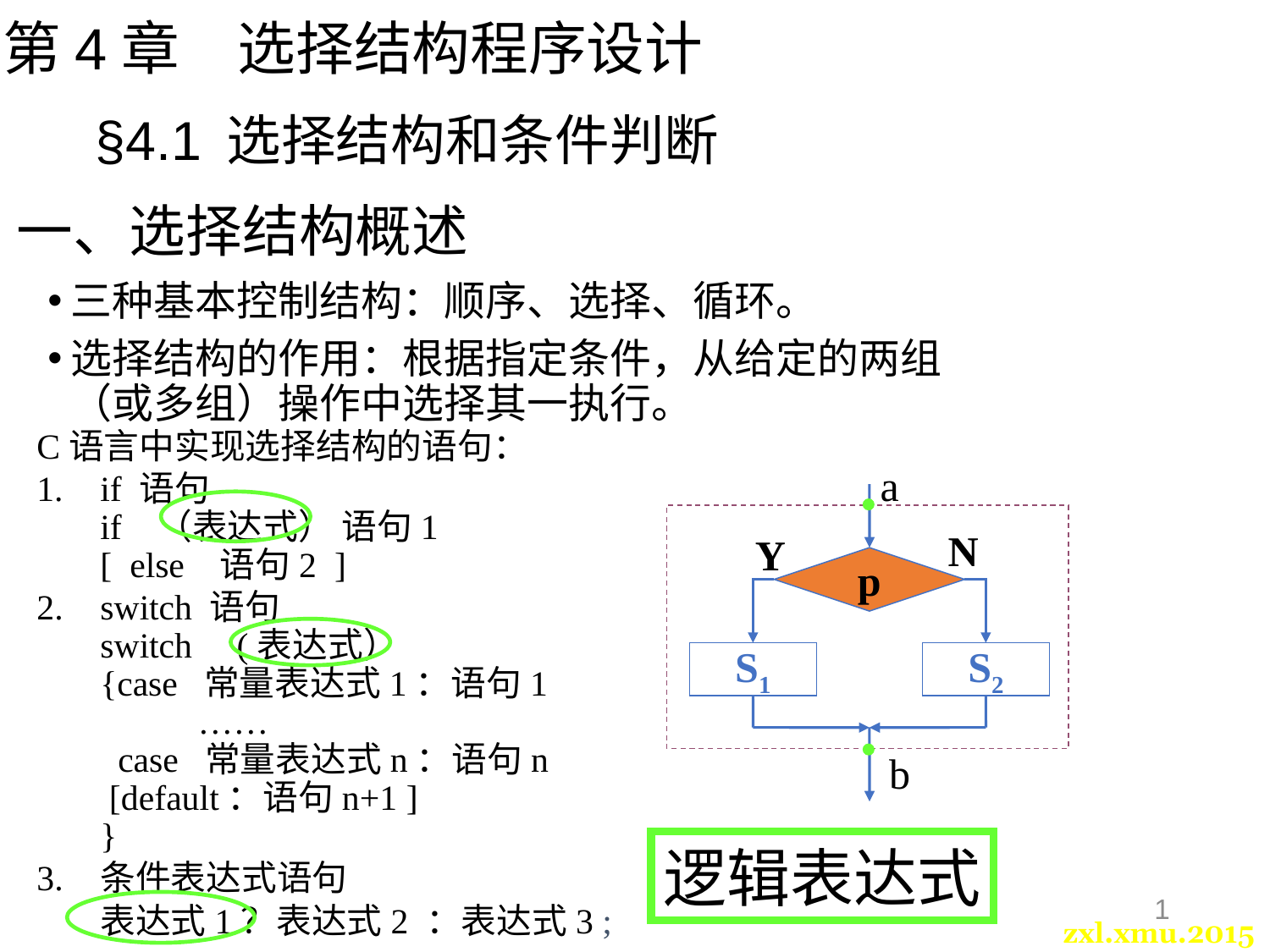

第4章　选择结构程序设计
§4.1 选择结构和条件判断
# 一、选择结构概述
三种基本控制结构：顺序、选择、循环。
选择结构的作用：根据指定条件，从给定的两组
（或多组）操作中选择其一执行。
C语言中实现选择结构的语句：
if 语句
	if   （表达式） 语句1
	[  else   语句2  ]
2.	switch 语句
	switch     (表达式）
	{case  常量表达式1：语句1
	           ……
	  case  常量表达式n：语句n
	 [default：语句n+1 ]
	}
3.	条件表达式语句
	表达式1？表达式2 ：表达式3 ;
a

N
Y
p
S1
S2

b

逻辑表达式
1